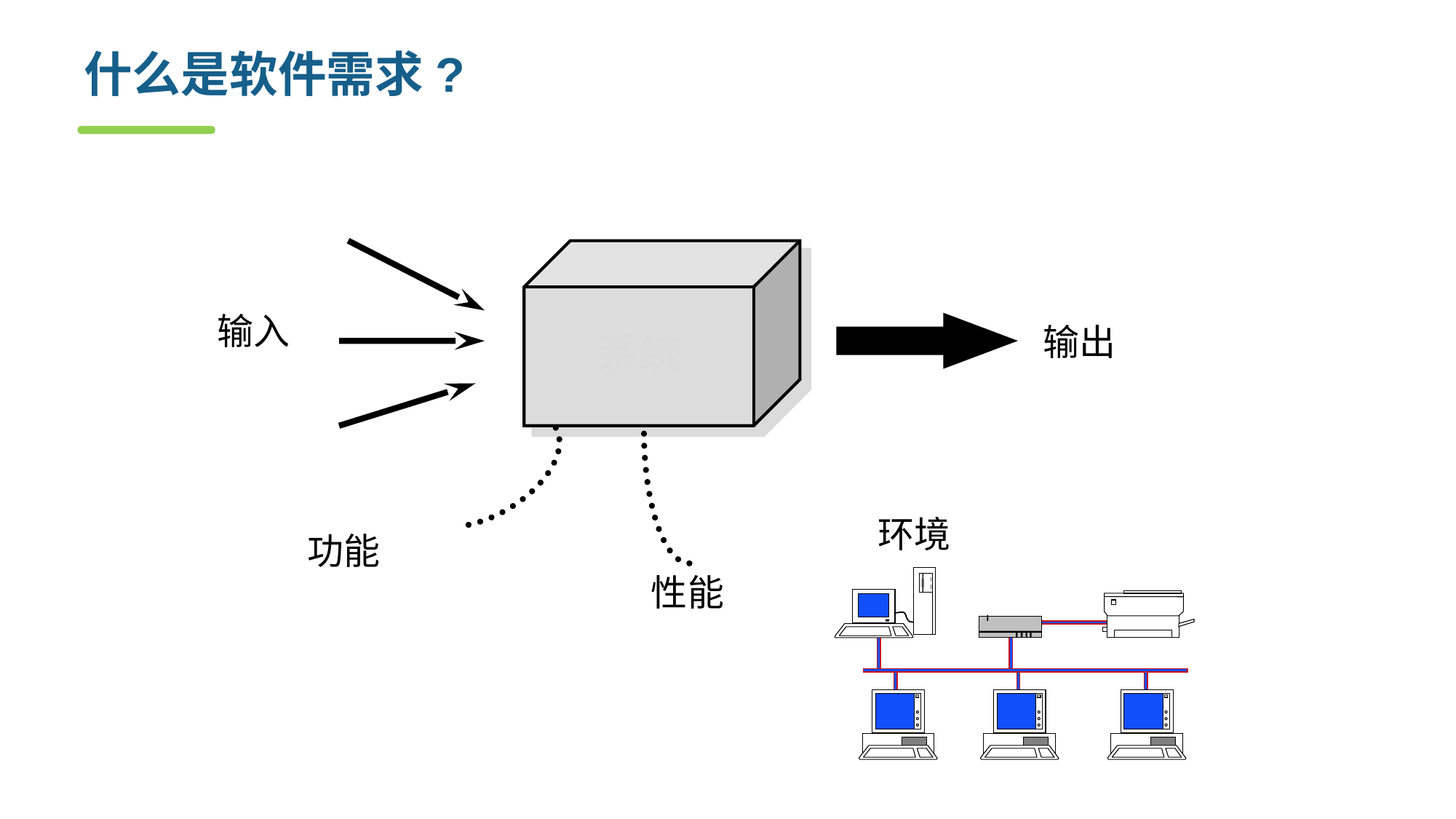

# 什么是软件需求?

输入
输出

系统

环境
功能
性能

5